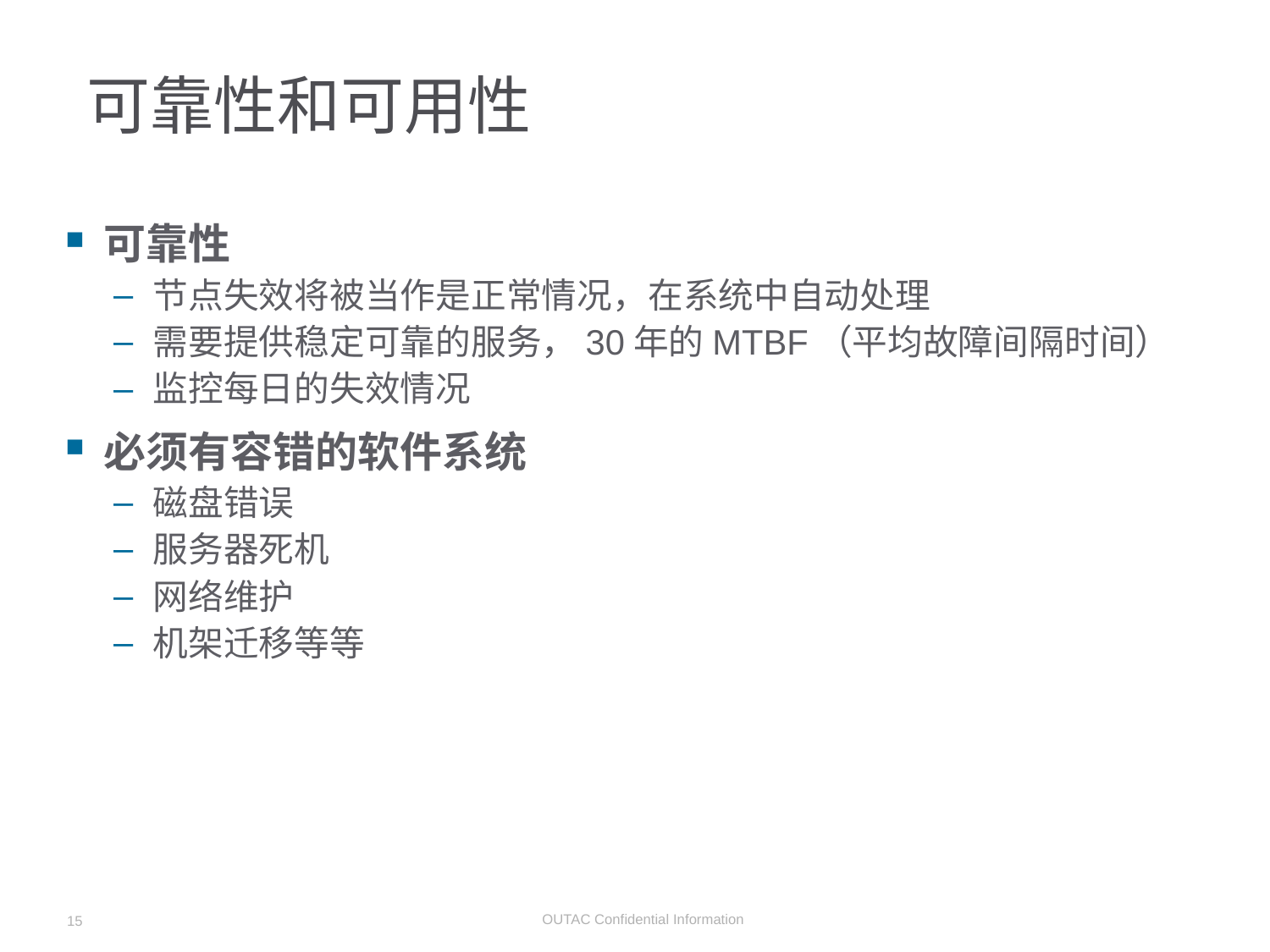

可靠性和可用性
可靠性
节点失效将被当作是正常情况，在系统中自动处理
需要提供稳定可靠的服务，30年的MTBF（平均故障间隔时间）
监控每日的失效情况
必须有容错的软件系统
磁盘错误
服务器死机
网络维护
机架迁移等等
15